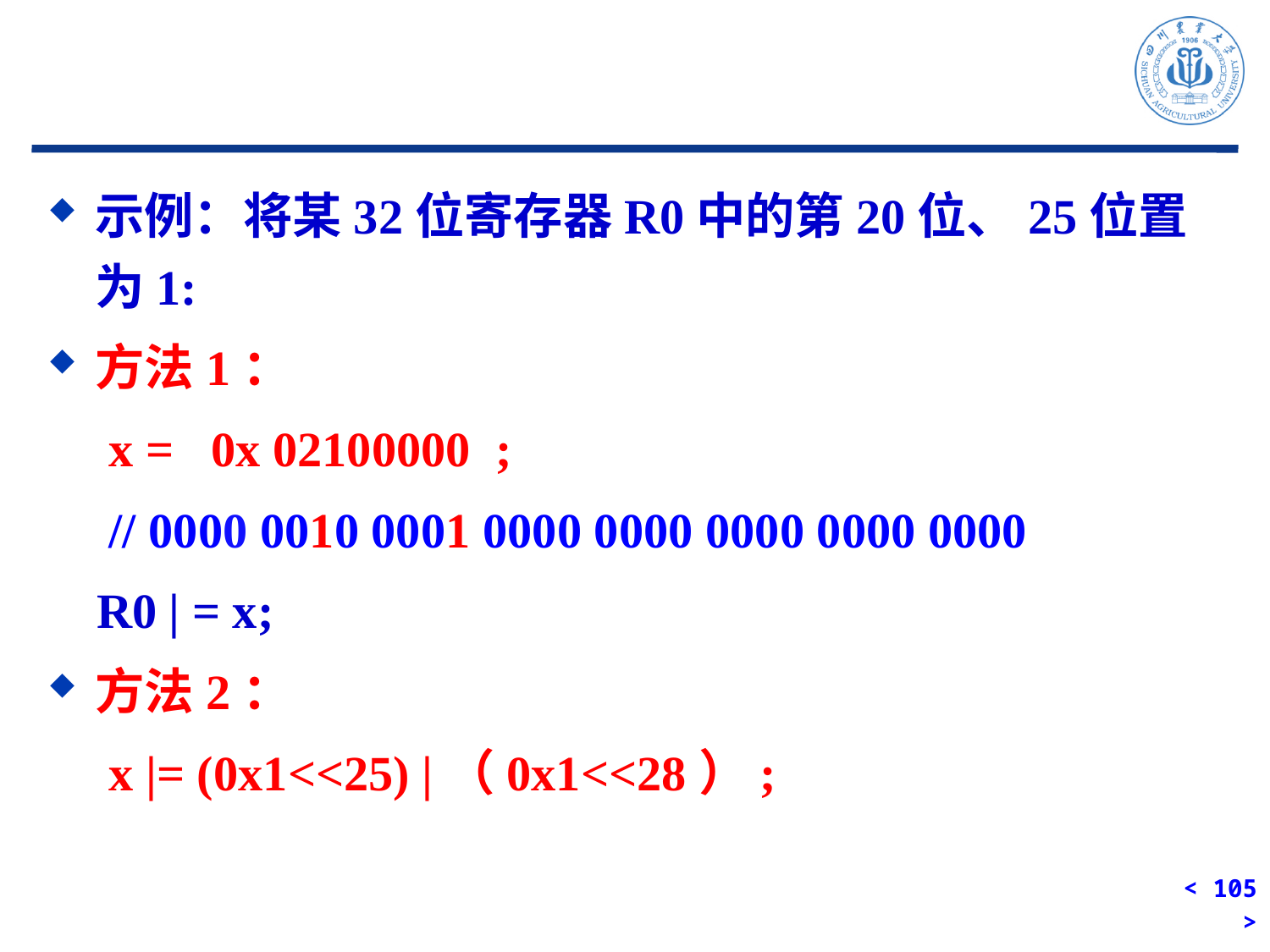

示例：将某32位寄存器R0中的第20位、25位置为1:
方法1：
     x =   0x 02100000  ;
     // 0000 0010 0001 0000 0000 0000 0000 0000
    R0 | = x;
方法2：
     x |= (0x1<<25) |（0x1<<28）;